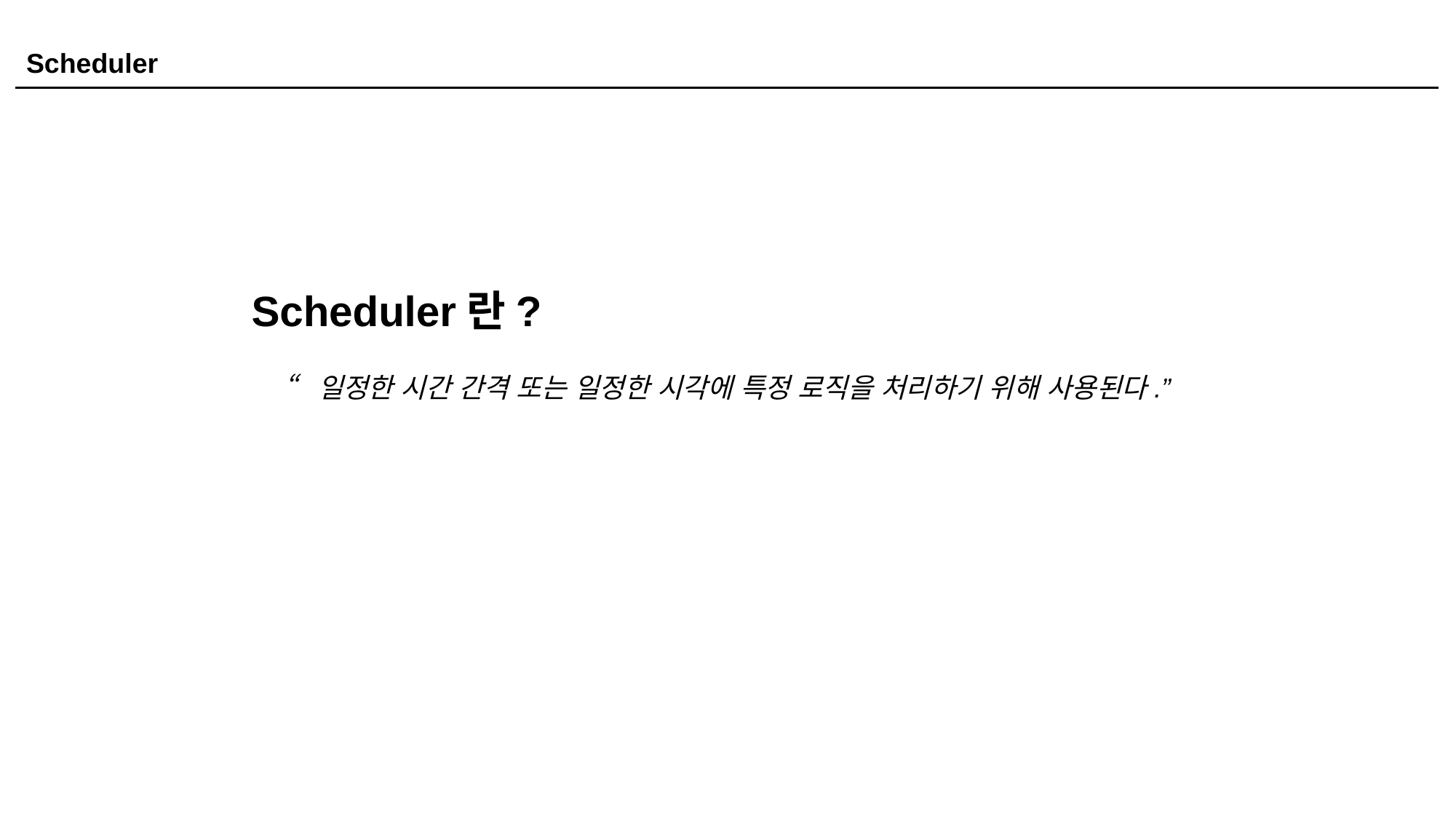

Scheduler
Scheduler란?
“일정한 시간 간격 또는 일정한 시각에 특정 로직을 처리하기 위해 사용된다.”